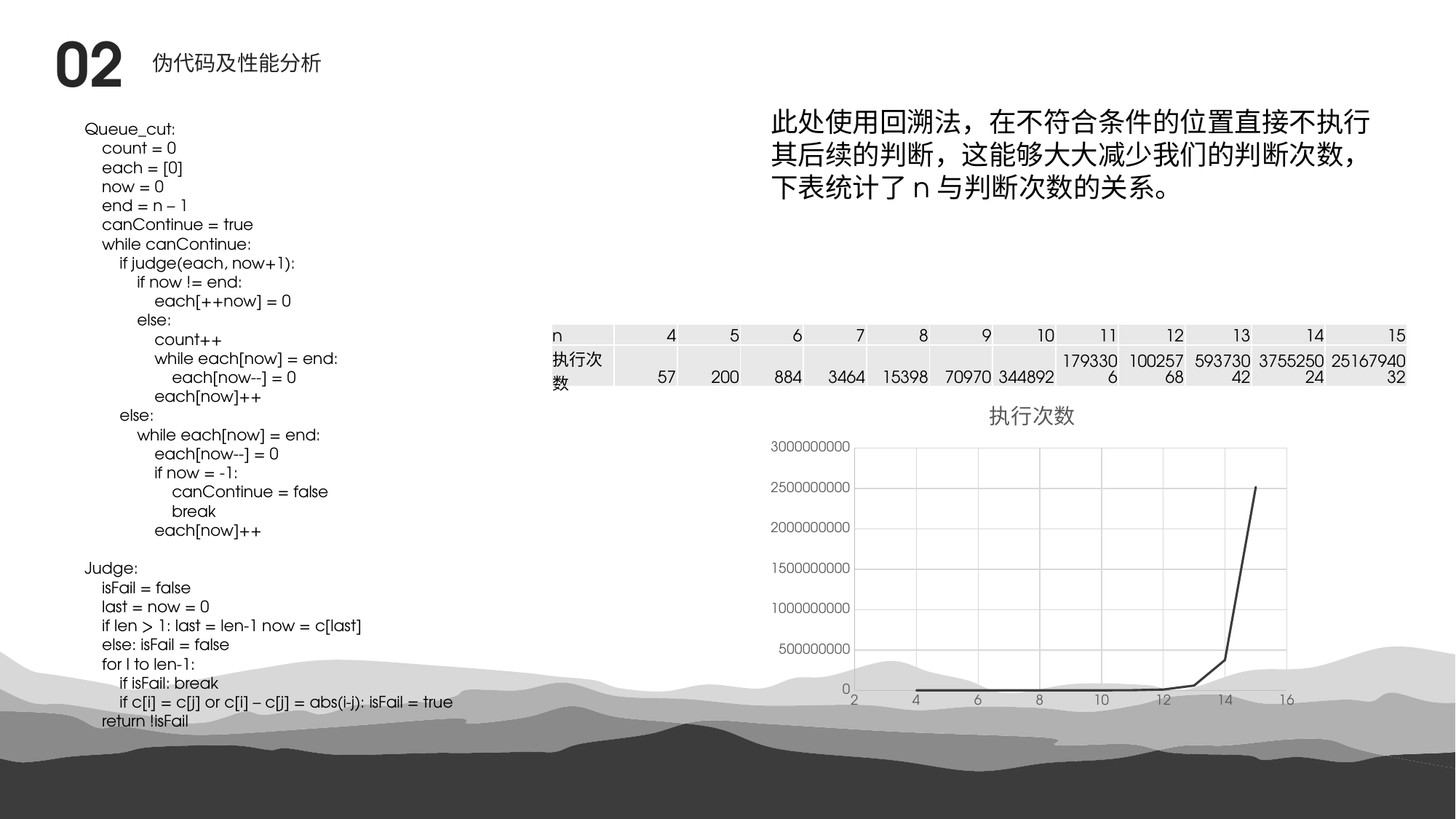

02
伪代码及性能分析
此处使用回溯法，在不符合条件的位置直接不执行其后续的判断，这能够大大减少我们的判断次数，下表统计了n与判断次数的关系。
Queue_cut:
    count = 0
    each = [0]
    now = 0
    end = n – 1
    canContinue = true
    while canContinue:
        if judge(each, now+1):
            if now != end:
                each[++now] = 0
            else:
                count++
                while each[now] = end:
                    each[now--] = 0
                each[now]++
        else:
            while each[now] = end:
                each[now--] = 0
                if now = -1:
                    canContinue = false
                    break
                each[now]++

Judge:
    isFail = false
    last = now = 0
    if len > 1: last = len-1 now = c[last]
    else: isFail = false
    for I to len-1:
        if isFail: break
        if c[i] = c[j] or c[i] – c[j] = abs(i-j): isFail = true
    return !isFail
| n | 4 | 5 | 6 | 7 | 8 | 9 | 10 | 11 | 12 | 13 | 14 | 15 |
| --- | --- | --- | --- | --- | --- | --- | --- | --- | --- | --- | --- | --- |
| 执行次数 | 57 | 200 | 884 | 3464 | 15398 | 70970 | 344892 | 1793306 | 10025768 | 59373042 | 375525024 | 2516794032 |

### Chart:

| Category | 执行次数 |
|---|---|